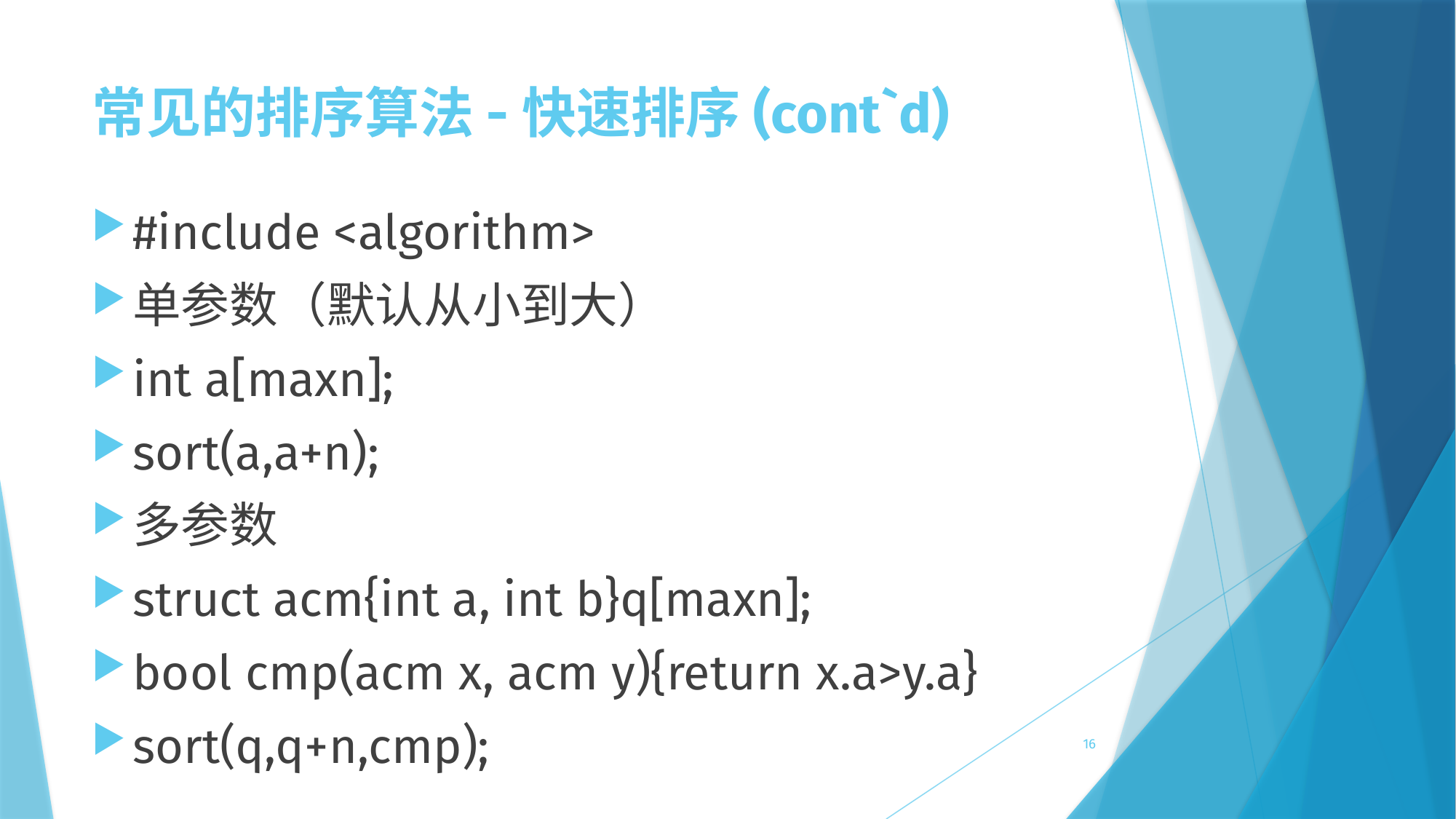

# 常见的排序算法-快速排序(cont`d)
#include <algorithm>
单参数（默认从小到大）
int a[maxn];
sort(a,a+n);
多参数
struct acm{int a, int b}q[maxn];
bool cmp(acm x, acm y){return x.a>y.a}
sort(q,q+n,cmp);
16